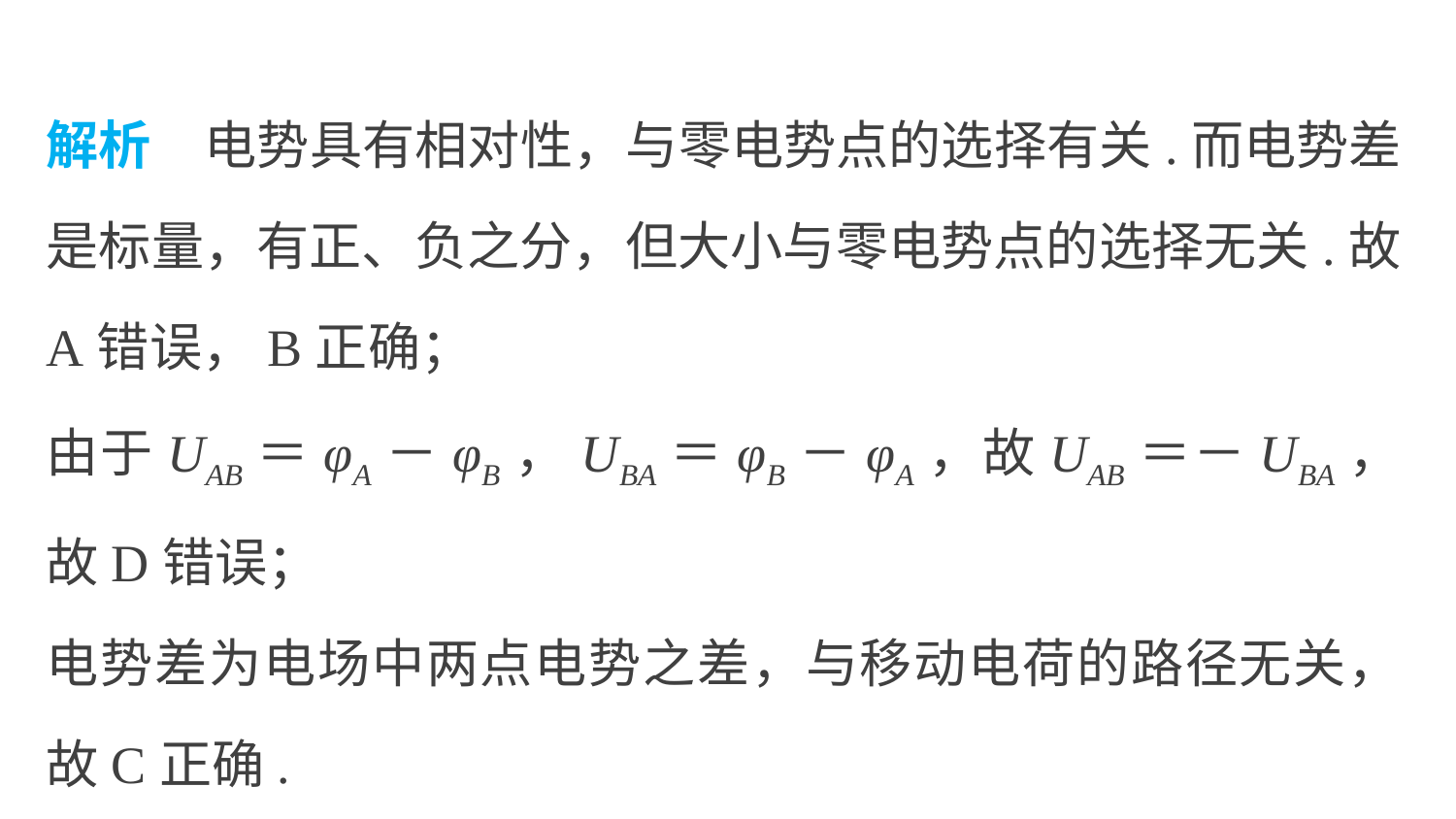

解析　电势具有相对性，与零电势点的选择有关.而电势差是标量，有正、负之分，但大小与零电势点的选择无关.故A错误，B正确；
由于UAB＝φA－φB，UBA＝φB－φA，故UAB＝－UBA，故D错误；
电势差为电场中两点电势之差，与移动电荷的路径无关，故C正确.
答案　BC